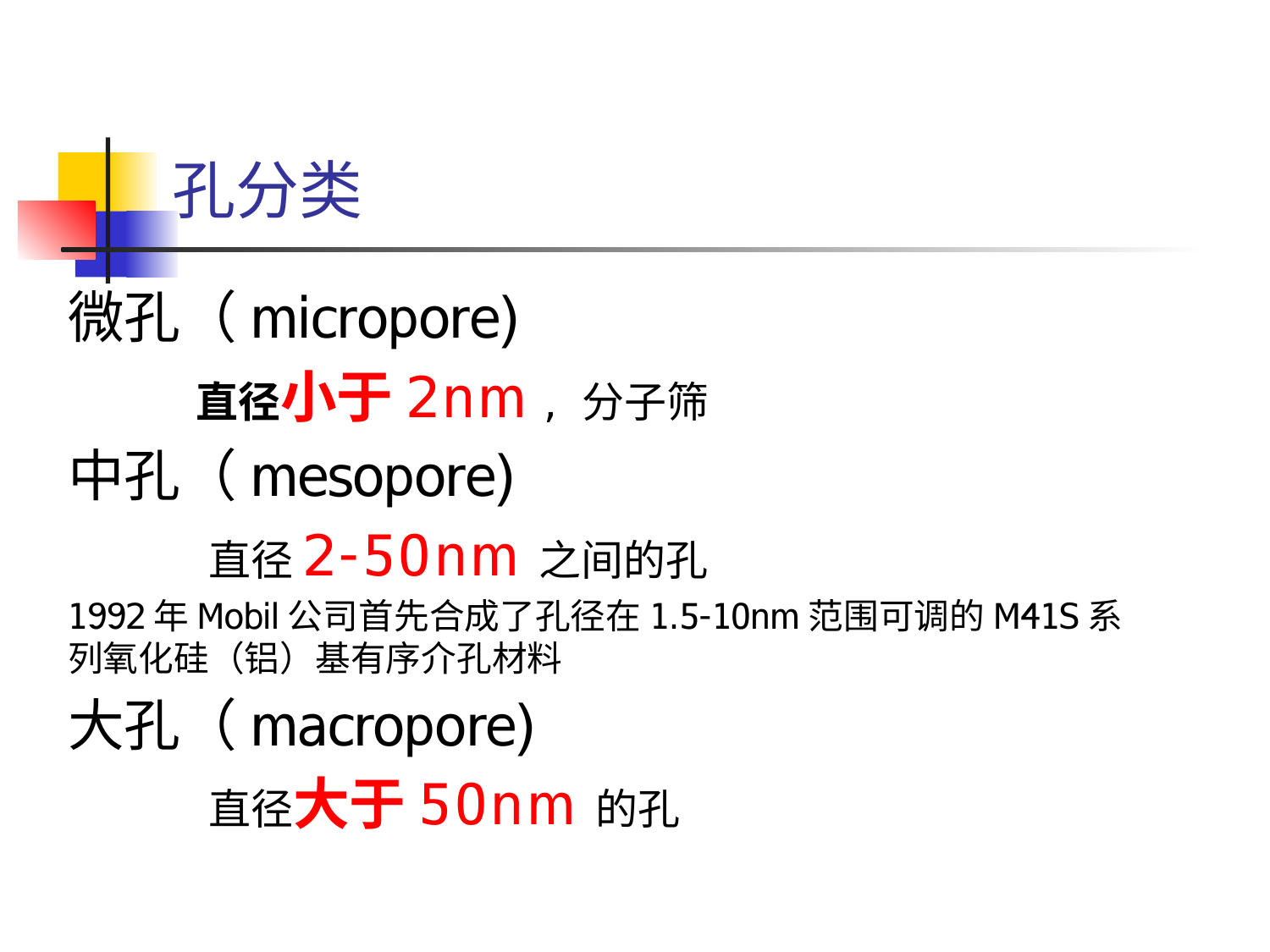

# 孔分类
微孔（micropore)
         直径小于2nm , 分子筛
中孔（mesopore)
          直径2-50nm之间的孔
1992年Mobil公司首先合成了孔径在1.5-10nm范围可调的M41S系列氧化硅（铝）基有序介孔材料
大孔（macropore)
          直径大于50nm的孔